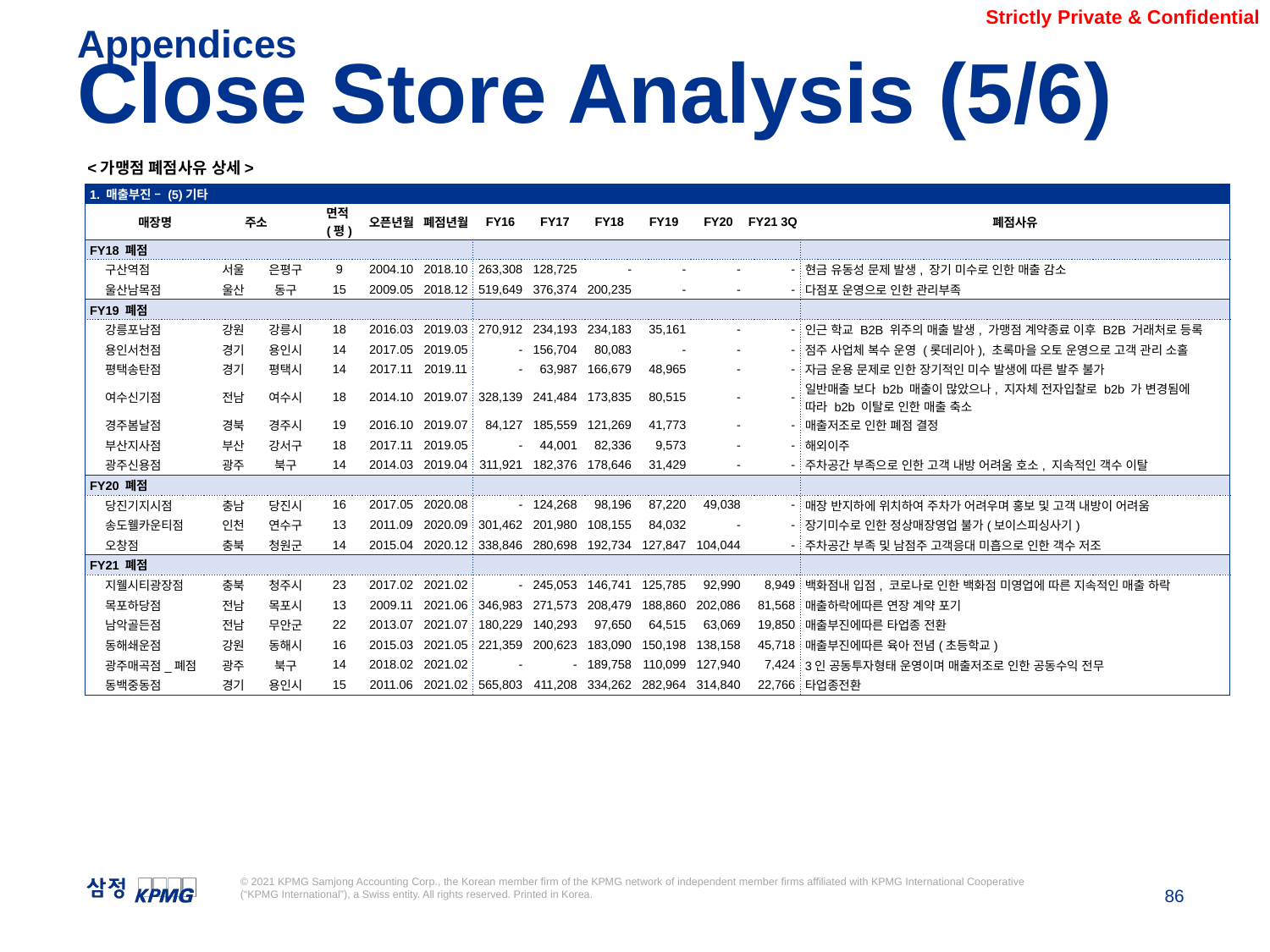

Appendices
Close Store Analysis (5/6)

<가맹점 폐점사유 상세>
| 1. 매출부진 – (5)기타 |  |  |  |  |  |  |  |  |  |  |  |  |  |
| --- | --- | --- | --- | --- | --- | --- | --- | --- | --- | --- | --- | --- | --- |
|  | 매장명 | 주소 |  | 면적(평) | 오픈년월 | 폐점년월 | FY16 | FY17 | FY18 | FY19 | FY20 | FY21 3Q | 폐점사유 |
| FY18 폐점 |  |  |  |  |  |  |  |  |  |  |  |  |  |
|  | 구산역점 | 서울 | 은평구 | 9 | 2004.10 | 2018.10 | 263,308 | 128,725 | - | - | - | - | 현금 유동성 문제 발생, 장기 미수로 인한 매출 감소 |
|  | 울산남목점 | 울산 | 동구 | 15 | 2009.05 | 2018.12 | 519,649 | 376,374 | 200,235 | - | - | - | 다점포 운영으로 인한 관리부족 |
| FY19 폐점 |  |  |  |  |  |  |  |  |  |  |  |  |  |
|  | 강릉포남점 | 강원 | 강릉시 | 18 | 2016.03 | 2019.03 | 270,912 | 234,193 | 234,183 | 35,161 | - | - | 인근 학교 B2B 위주의 매출 발생, 가맹점 계약종료 이후 B2B 거래처로 등록 |
|  | 용인서천점 | 경기 | 용인시 | 14 | 2017.05 | 2019.05 | - | 156,704 | 80,083 | - | - | - | 점주 사업체 복수 운영 (롯데리아), 초록마을 오토 운영으로 고객 관리 소홀 |
|  | 평택송탄점 | 경기 | 평택시 | 14 | 2017.11 | 2019.11 | - | 63,987 | 166,679 | 48,965 | - | - | 자금 운용 문제로 인한 장기적인 미수 발생에 따른 발주 불가 |
|  | 여수신기점 | 전남 | 여수시 | 18 | 2014.10 | 2019.07 | 328,139 | 241,484 | 173,835 | 80,515 | - | - | 일반매출 보다 b2b 매출이 많았으나, 지자체 전자입찰로 b2b 가 변경됨에 따라 b2b 이탈로 인한 매출 축소 |
|  | 경주봄날점 | 경북 | 경주시 | 19 | 2016.10 | 2019.07 | 84,127 | 185,559 | 121,269 | 41,773 | - | - | 매출저조로 인한 폐점 결정 |
|  | 부산지사점 | 부산 | 강서구 | 18 | 2017.11 | 2019.05 | - | 44,001 | 82,336 | 9,573 | - | - | 해외이주 |
|  | 광주신용점 | 광주 | 북구 | 14 | 2014.03 | 2019.04 | 311,921 | 182,376 | 178,646 | 31,429 | - | - | 주차공간 부족으로 인한 고객 내방 어려움 호소, 지속적인 객수 이탈 |
| FY20 폐점 |  |  |  |  |  |  |  |  |  |  |  |  |  |
|  | 당진기지시점 | 충남 | 당진시 | 16 | 2017.05 | 2020.08 | - | 124,268 | 98,196 | 87,220 | 49,038 | - | 매장 반지하에 위치하여 주차가 어려우며 홍보 및 고객 내방이 어려움 |
|  | 송도웰카운티점 | 인천 | 연수구 | 13 | 2011.09 | 2020.09 | 301,462 | 201,980 | 108,155 | 84,032 | - | - | 장기미수로 인한 정상매장영업 불가(보이스피싱사기) |
|  | 오창점 | 충북 | 청원군 | 14 | 2015.04 | 2020.12 | 338,846 | 280,698 | 192,734 | 127,847 | 104,044 | - | 주차공간 부족 및 남점주 고객응대 미흡으로 인한 객수 저조 |
| FY21 폐점 |  |  |  |  |  |  |  |  |  |  |  |  |  |
|  | 지웰시티광장점 | 충북 | 청주시 | 23 | 2017.02 | 2021.02 | - | 245,053 | 146,741 | 125,785 | 92,990 | 8,949 | 백화점내 입점, 코로나로 인한 백화점 미영업에 따른 지속적인 매출 하락 |
|  | 목포하당점 | 전남 | 목포시 | 13 | 2009.11 | 2021.06 | 346,983 | 271,573 | 208,479 | 188,860 | 202,086 | 81,568 | 매출하락에따른 연장 계약 포기 |
|  | 남악골든점 | 전남 | 무안군 | 22 | 2013.07 | 2021.07 | 180,229 | 140,293 | 97,650 | 64,515 | 63,069 | 19,850 | 매출부진에따른 타업종 전환 |
|  | 동해쇄운점 | 강원 | 동해시 | 16 | 2015.03 | 2021.05 | 221,359 | 200,623 | 183,090 | 150,198 | 138,158 | 45,718 | 매출부진에따른 육아 전념(초등학교) |
|  | 광주매곡점\_폐점 | 광주 | 북구 | 14 | 2018.02 | 2021.02 | - | - | 189,758 | 110,099 | 127,940 | 7,424 | 3인 공동투자형태 운영이며 매출저조로 인한 공동수익 전무 |
|  | 동백중동점 | 경기 | 용인시 | 15 | 2011.06 | 2021.02 | 565,803 | 411,208 | 334,262 | 282,964 | 314,840 | 22,766 | 타업종전환 |